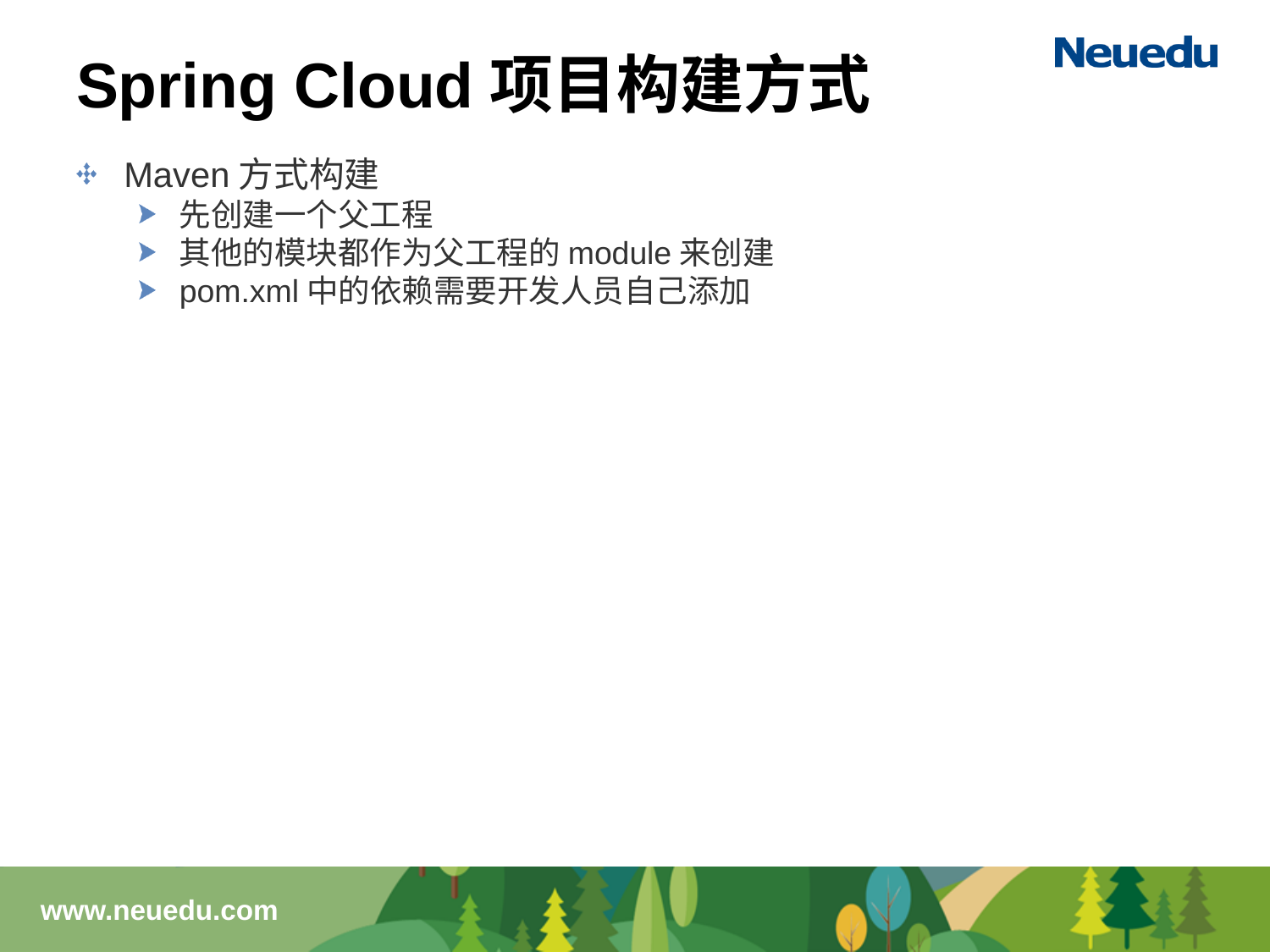

# Spring Cloud项目构建方式
Maven方式构建
先创建一个父工程
其他的模块都作为父工程的module来创建
pom.xml中的依赖需要开发人员自己添加